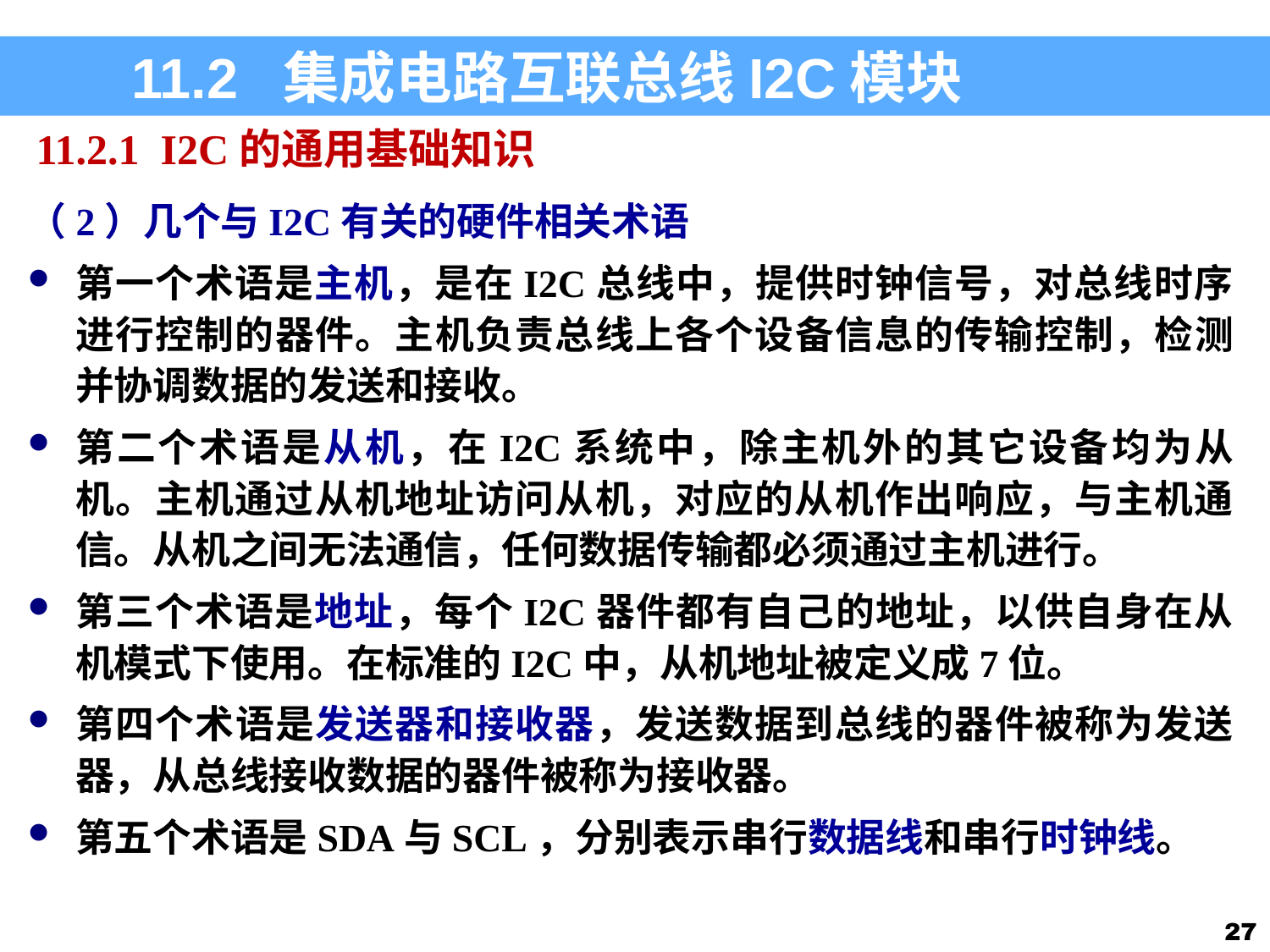

11.2  集成电路互联总线I2C模块
11.2.1  I2C的通用基础知识
（2）几个与I2C有关的硬件相关术语
第一个术语是主机，是在I2C总线中，提供时钟信号，对总线时序进行控制的器件。主机负责总线上各个设备信息的传输控制，检测并协调数据的发送和接收。
第二个术语是从机，在I2C系统中，除主机外的其它设备均为从机。主机通过从机地址访问从机，对应的从机作出响应，与主机通信。从机之间无法通信，任何数据传输都必须通过主机进行。
第三个术语是地址，每个I2C器件都有自己的地址，以供自身在从机模式下使用。在标准的I2C中，从机地址被定义成7位。
第四个术语是发送器和接收器，发送数据到总线的器件被称为发送器，从总线接收数据的器件被称为接收器。
第五个术语是SDA与SCL，分别表示串行数据线和串行时钟线。
27